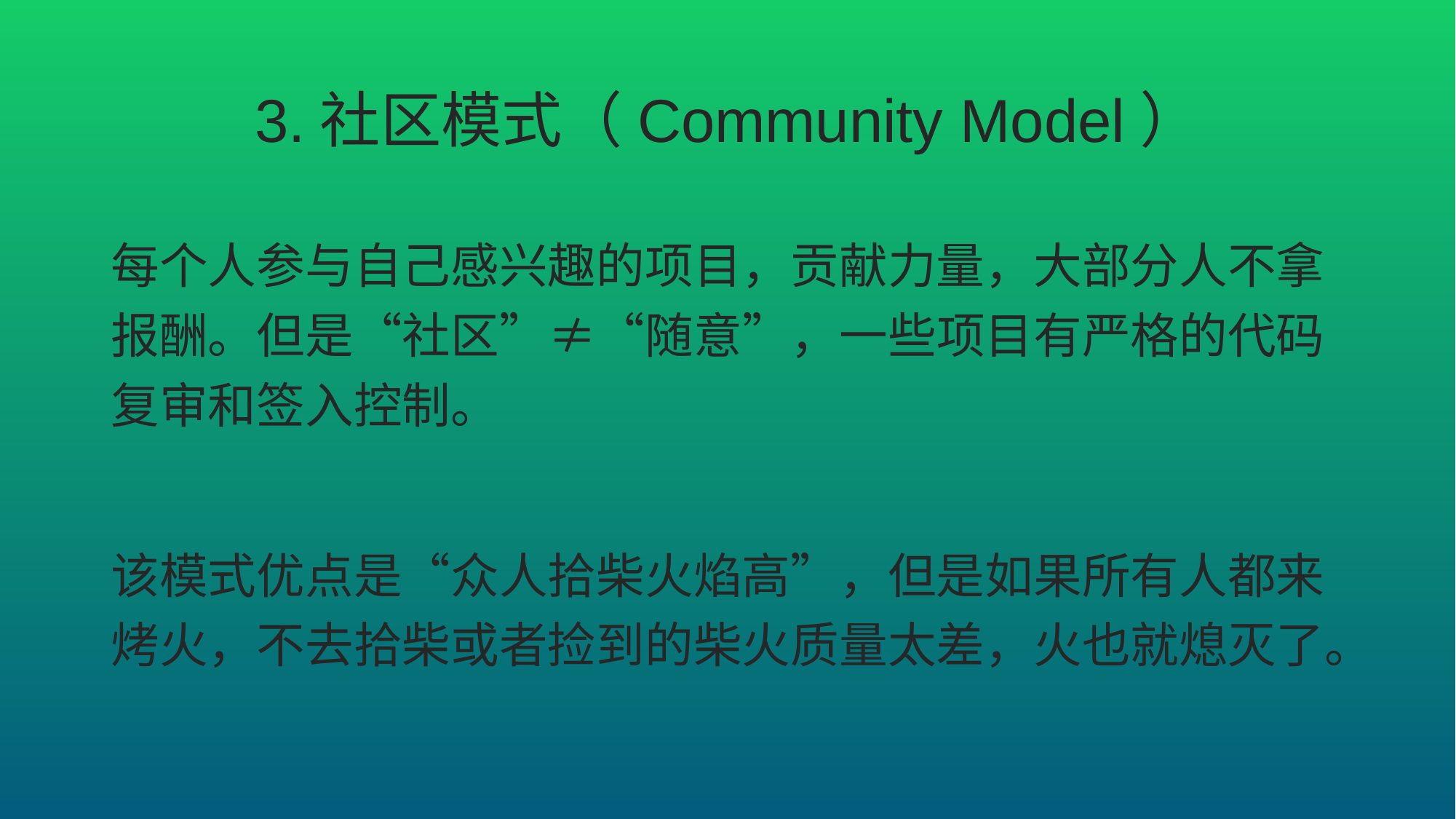

# 3.社区模式（Community Model）
每个人参与自己感兴趣的项目，贡献力量，大部分人不拿报酬。但是“社区”≠“随意”，一些项目有严格的代码复审和签入控制。

该模式优点是“众人拾柴火焰高”，但是如果所有人都来烤火，不去拾柴或者捡到的柴火质量太差，火也就熄灭了。